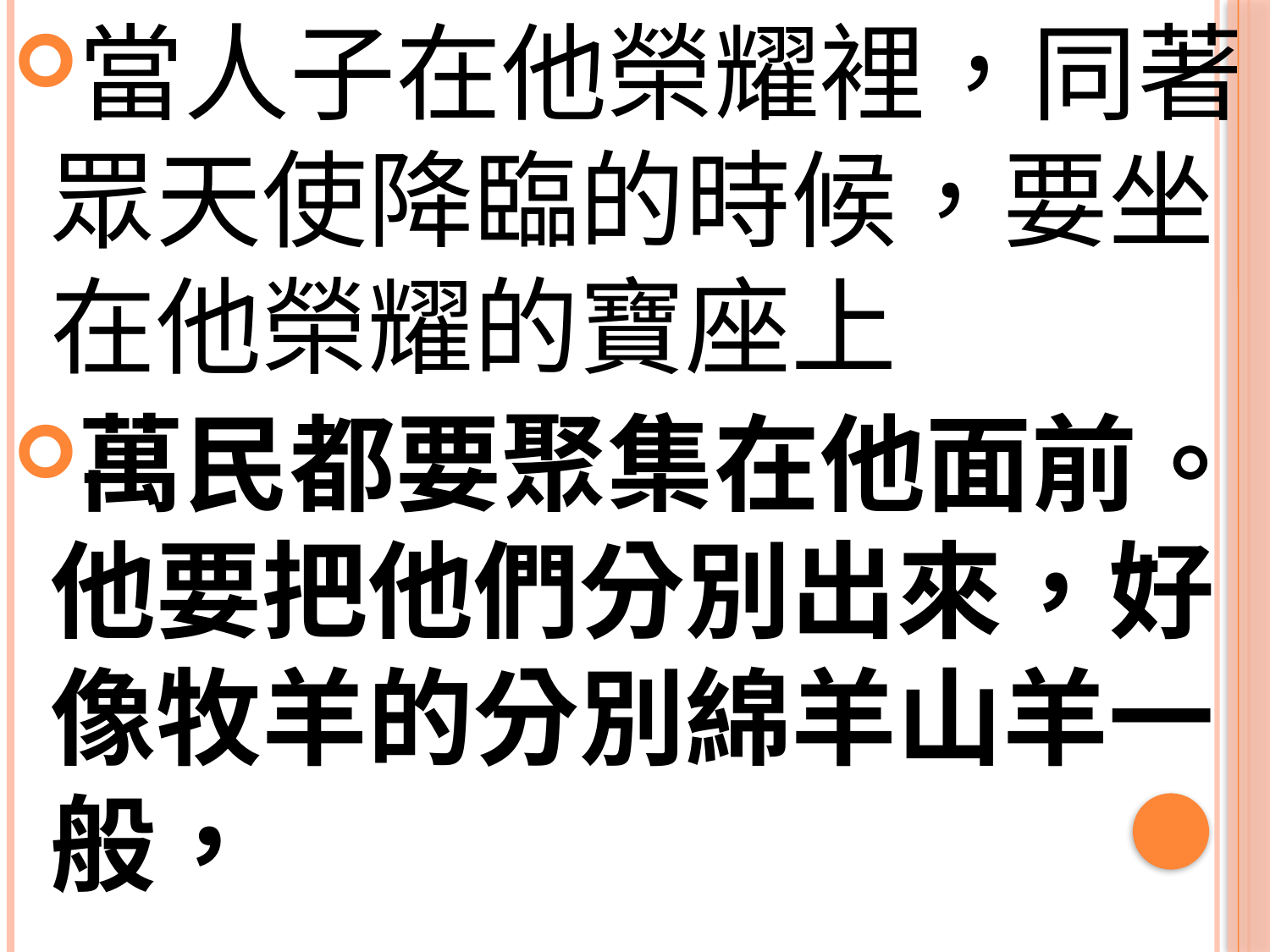

當人子在他榮耀裡，同著眾天使降臨的時候，要坐在他榮耀的寶座上
萬民都要聚集在他面前。他要把他們分別出來，好像牧羊的分別綿羊山羊一般，